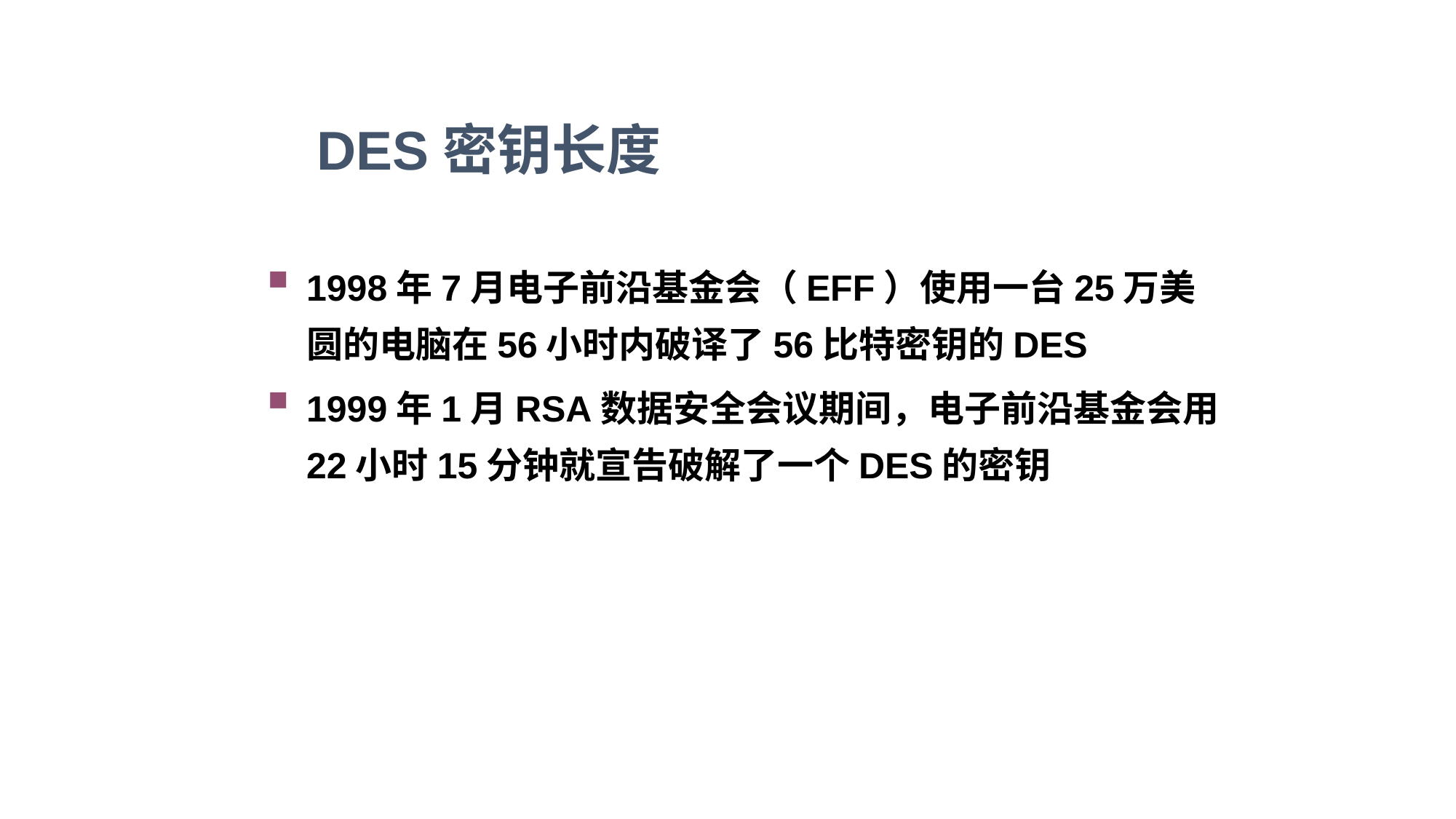

DES密钥长度
1998年7月电子前沿基金会（EFF）使用一台25万美圆的电脑在56小时内破译了56比特密钥的DES
1999年1月RSA数据安全会议期间，电子前沿基金会用22小时15分钟就宣告破解了一个DES的密钥

37